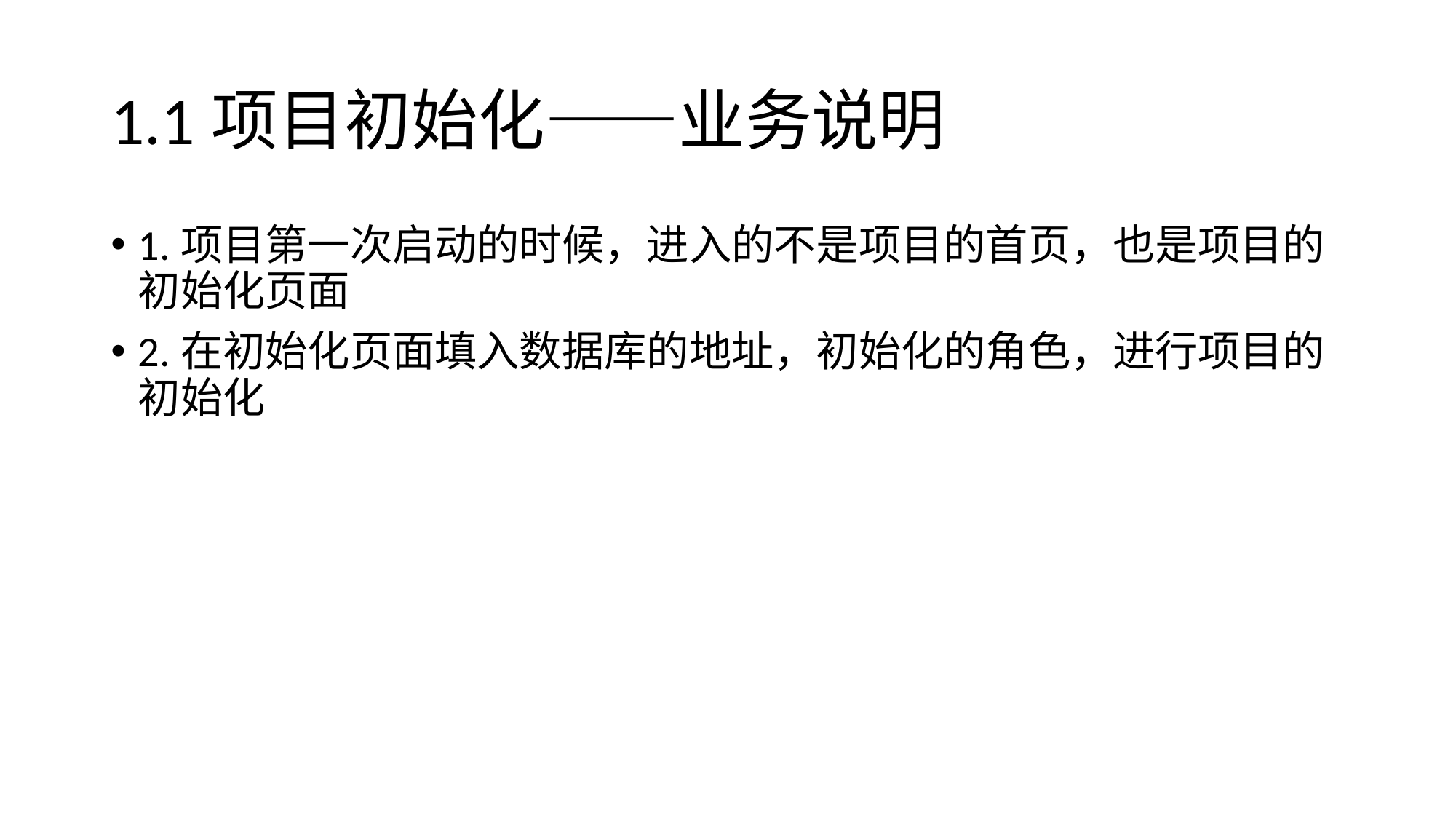

# 1.1项目初始化——业务说明
1.项目第一次启动的时候，进入的不是项目的首页，也是项目的初始化页面
2.在初始化页面填入数据库的地址，初始化的角色，进行项目的初始化